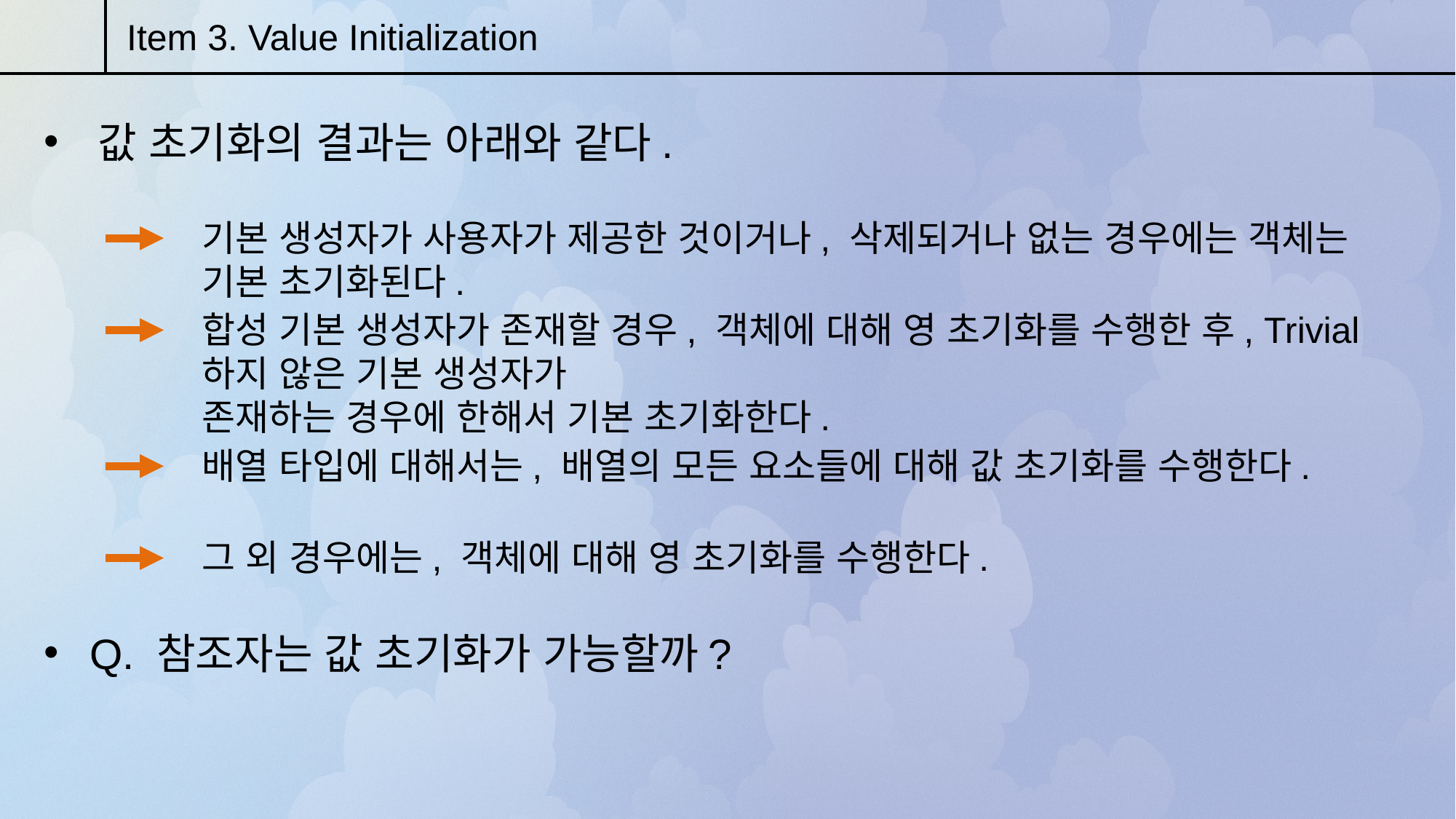

Item 3. Value Initialization
 값 초기화의 결과는 아래와 같다.
기본 생성자가 사용자가 제공한 것이거나, 삭제되거나 없는 경우에는 객체는 기본 초기화된다.
합성 기본 생성자가 존재할 경우, 객체에 대해 영 초기화를 수행한 후, Trivial하지 않은 기본 생성자가
존재하는 경우에 한해서 기본 초기화한다.
배열 타입에 대해서는, 배열의 모든 요소들에 대해 값 초기화를 수행한다.
그 외 경우에는, 객체에 대해 영 초기화를 수행한다.
 Q. 참조자는 값 초기화가 가능할까?